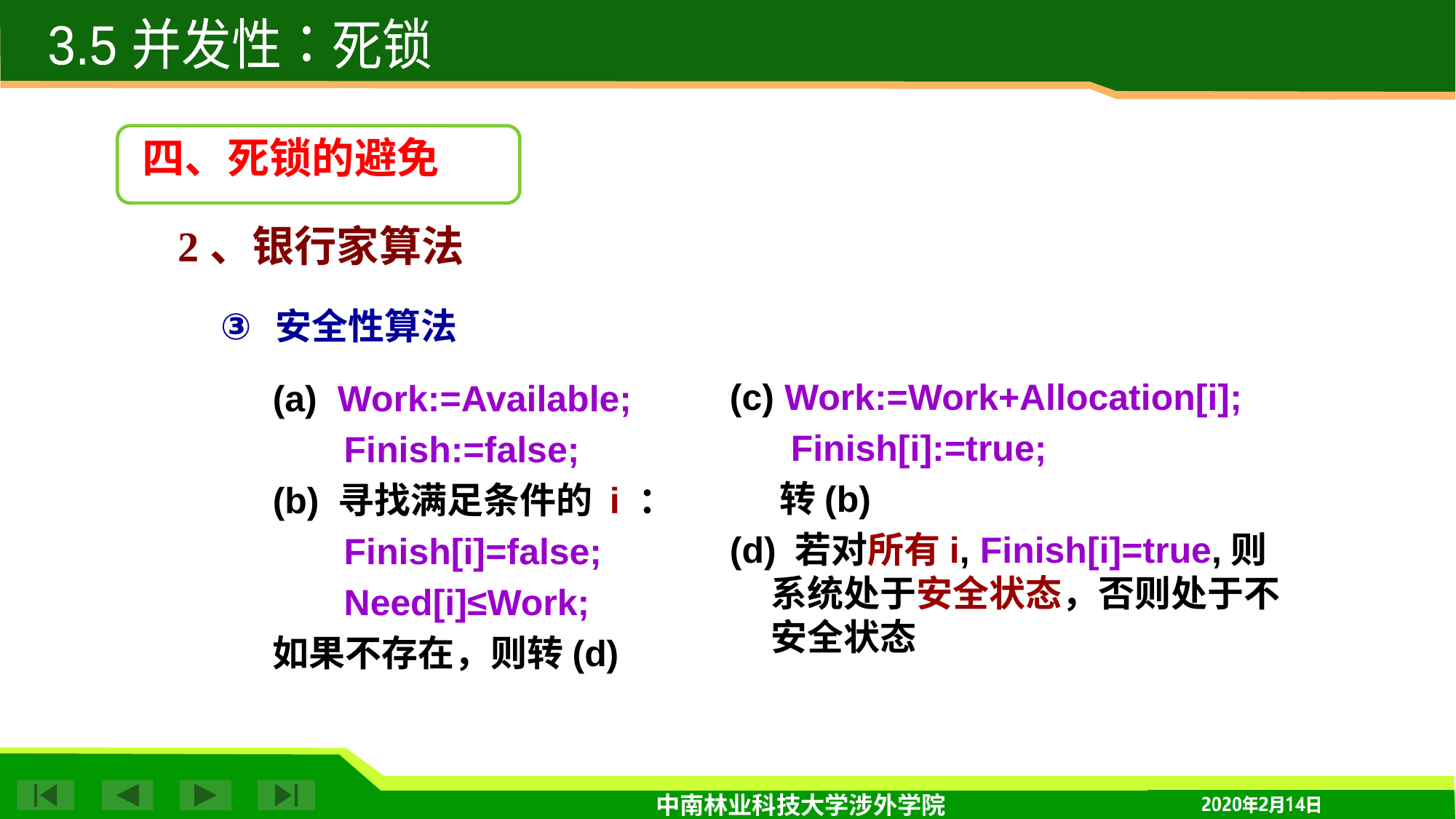

3.5 并发性：死锁

四、死锁的避免
2、银行家算法
安全性算法
(c) Work:=Work+Allocation[i];
      Finish[i]:=true;
     转(b)
(d) 若对所有i, Finish[i]=true,则系统处于安全状态，否则处于不安全状态
(a)  Work:=Available;
       Finish:=false;
(b) 寻找满足条件的 i ：
       Finish[i]=false;
       Need[i]≤Work;
如果不存在，则转(d)